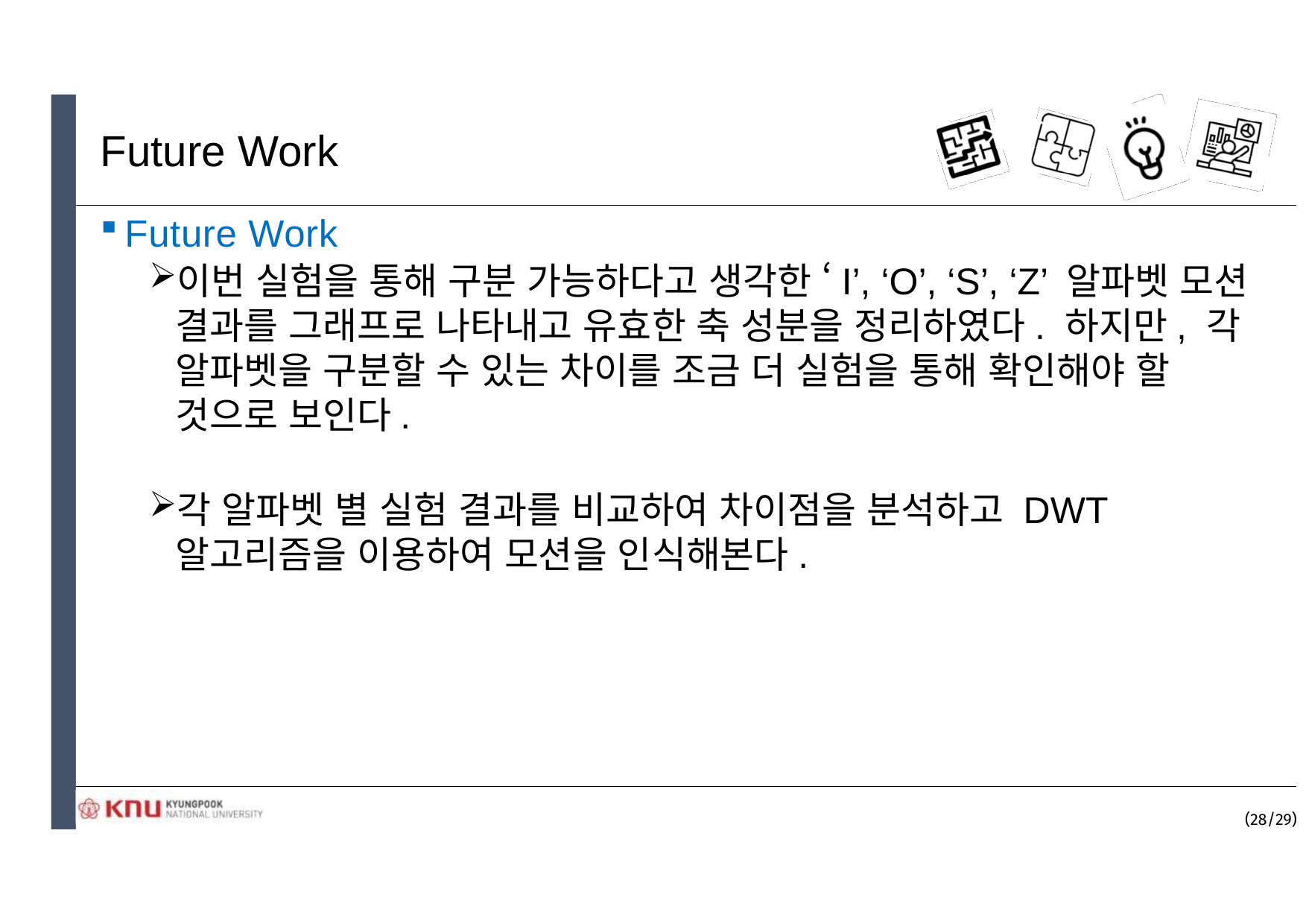

# Future Work
Future Work
이번 실험을 통해 구분 가능하다고 생각한 ‘I’, ‘O’, ‘S’, ‘Z’ 알파벳 모션 결과를 그래프로 나타내고 유효한 축 성분을 정리하였다. 하지만, 각 알파벳을 구분할 수 있는 차이를 조금 더 실험을 통해 확인해야 할 것으로 보인다.

각 알파벳 별 실험 결과를 비교하여 차이점을 분석하고 DWT 알고리즘을 이용하여 모션을 인식해본다.

(28/29)